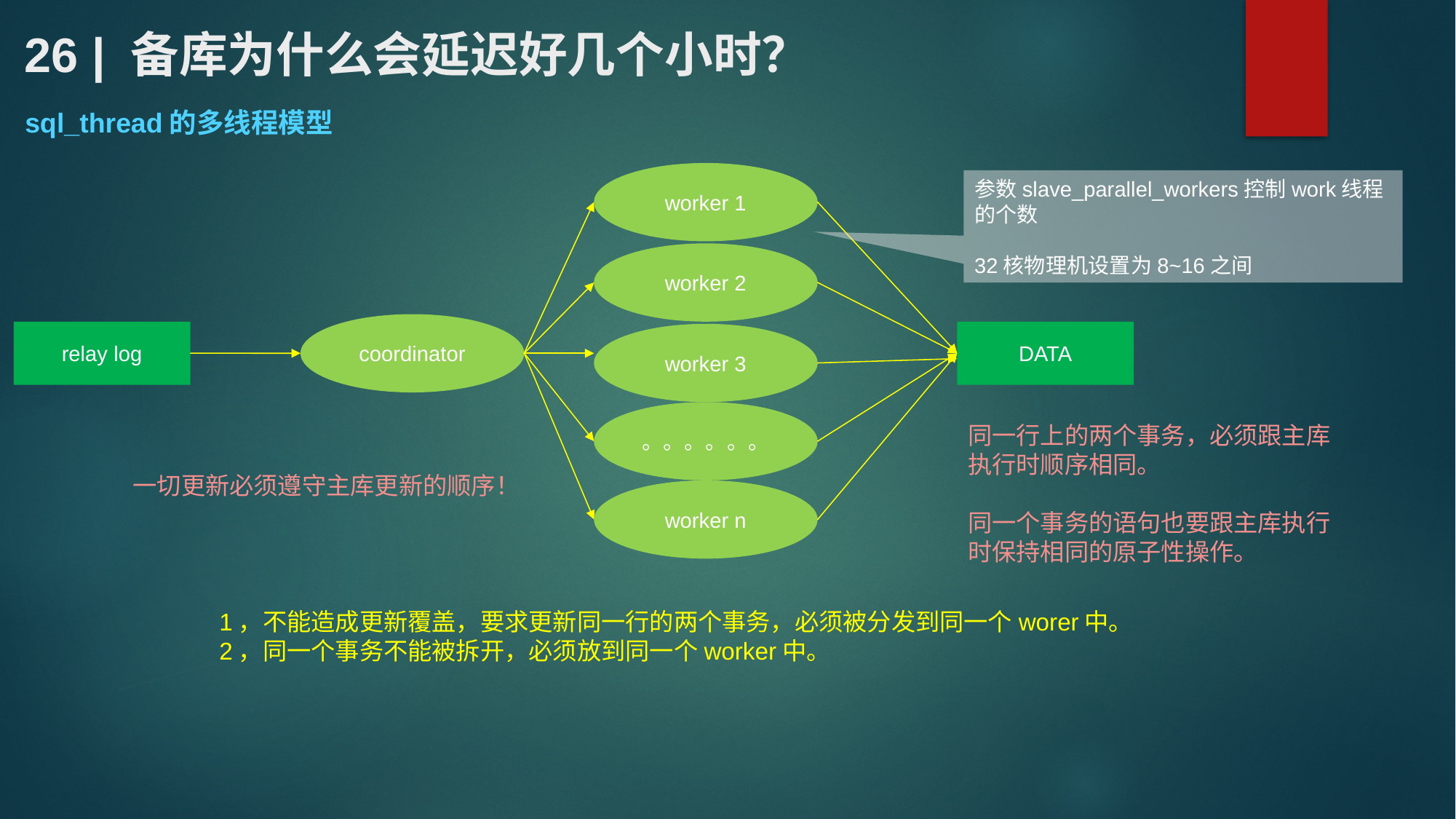

# 26 | 备库为什么会延迟好几个小时？
sql_thread的多线程模型
worker 1
参数slave_parallel_workers控制work线程的个数

32核物理机设置为8~16之间
worker 2
coordinator
DATA
relay log
worker 3
。。。。。。
同一行上的两个事务，必须跟主库执行时顺序相同。

同一个事务的语句也要跟主库执行时保持相同的原子性操作。
一切更新必须遵守主库更新的顺序！
worker n
1，不能造成更新覆盖，要求更新同一行的两个事务，必须被分发到同一个worer中。
2，同一个事务不能被拆开，必须放到同一个worker中。